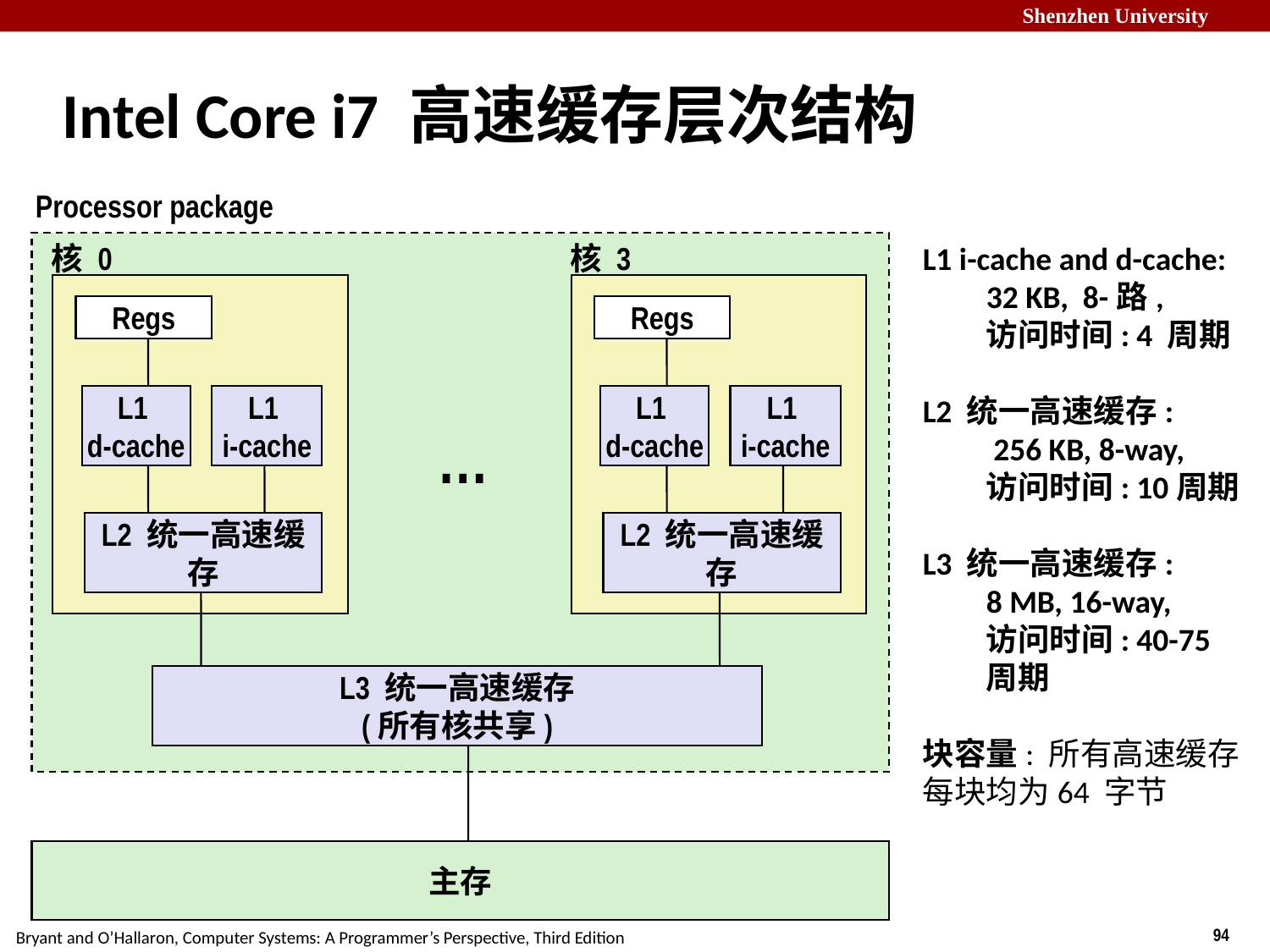

# Intel Core i7 高速缓存层次结构
Processor package

核 0
核 3
L1 i-cache and d-cache:
32 KB,  8-路,
访问时间: 4 周期

L2 统一高速缓存:
 256 KB, 8-way,
访问时间: 10周期

L3 统一高速缓存:
8 MB, 16-way,
访问时间: 40-75 周期

块容量: 所有高速缓存每块均为64 字节

Regs
Regs

L1
d-cache
L1
i-cache
L1
d-cache
L1
i-cache
…

L2 统一高速缓存
L2 统一高速缓存

L3 统一高速缓存
(所有核共享)

主存